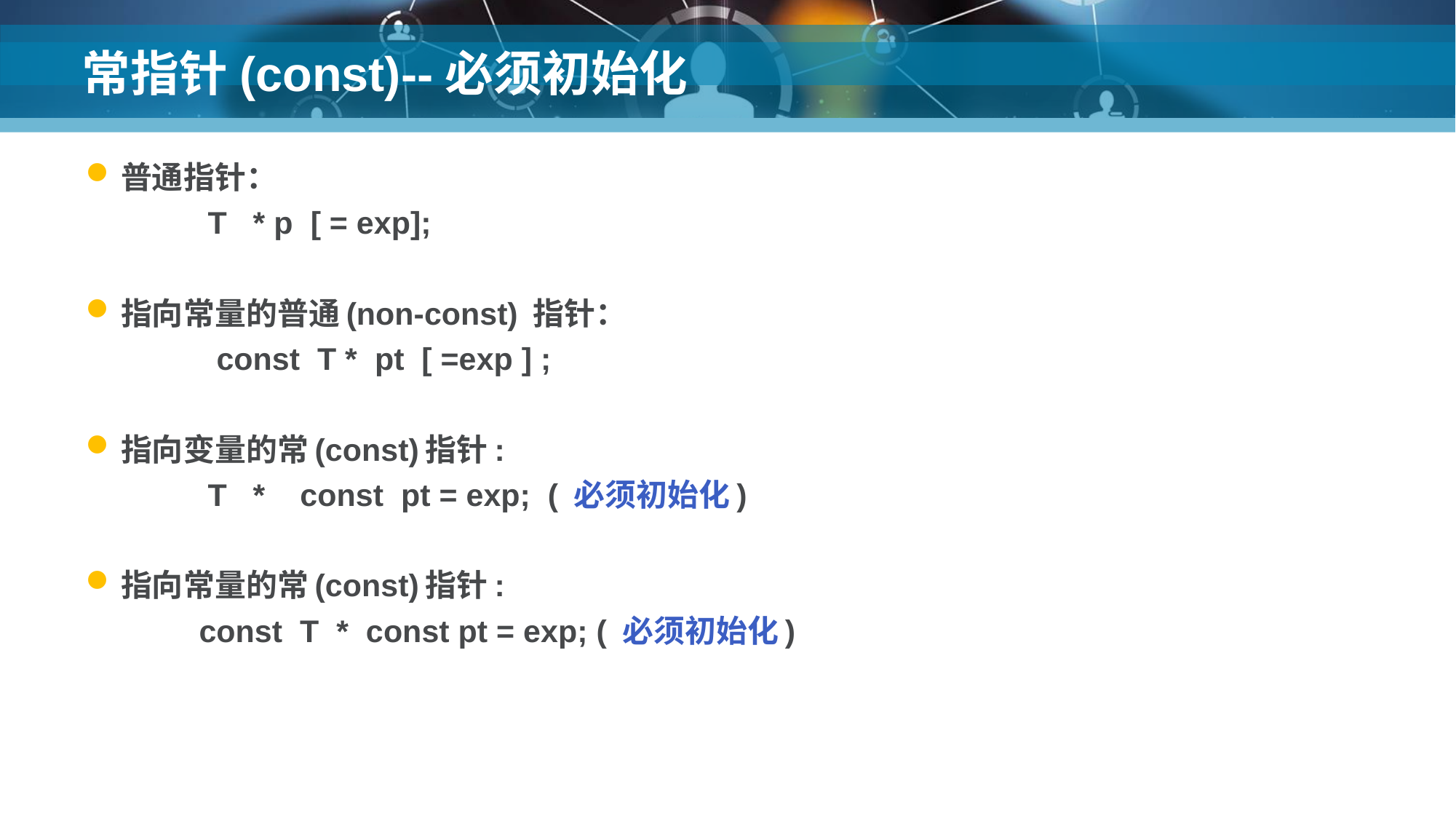

# 常指针(const)--必须初始化
普通指针：
              T   * p  [ = exp];

指向常量的普通(non-const) 指针：
               const  T *  pt  [ =exp ] ;

指向变量的常(const)指针:
              T   *    const  pt = exp;  ( 必须初始化)

指向常量的常(const)指针:
             const  T  *  const pt = exp; ( 必须初始化)